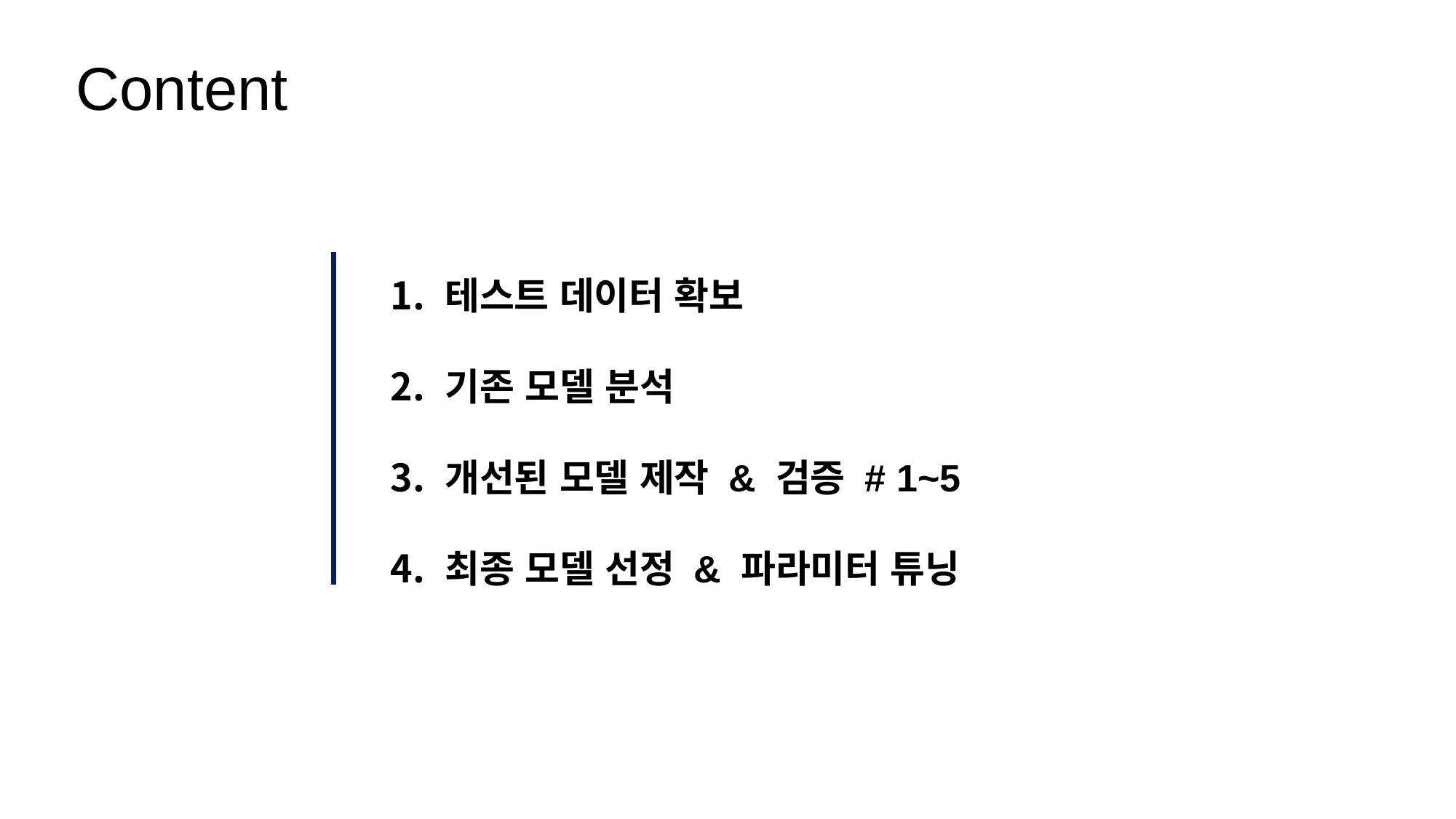

Content
테스트 데이터 확보
기존 모델 분석
개선된 모델 제작 & 검증 # 1~5
최종 모델 선정 & 파라미터 튜닝